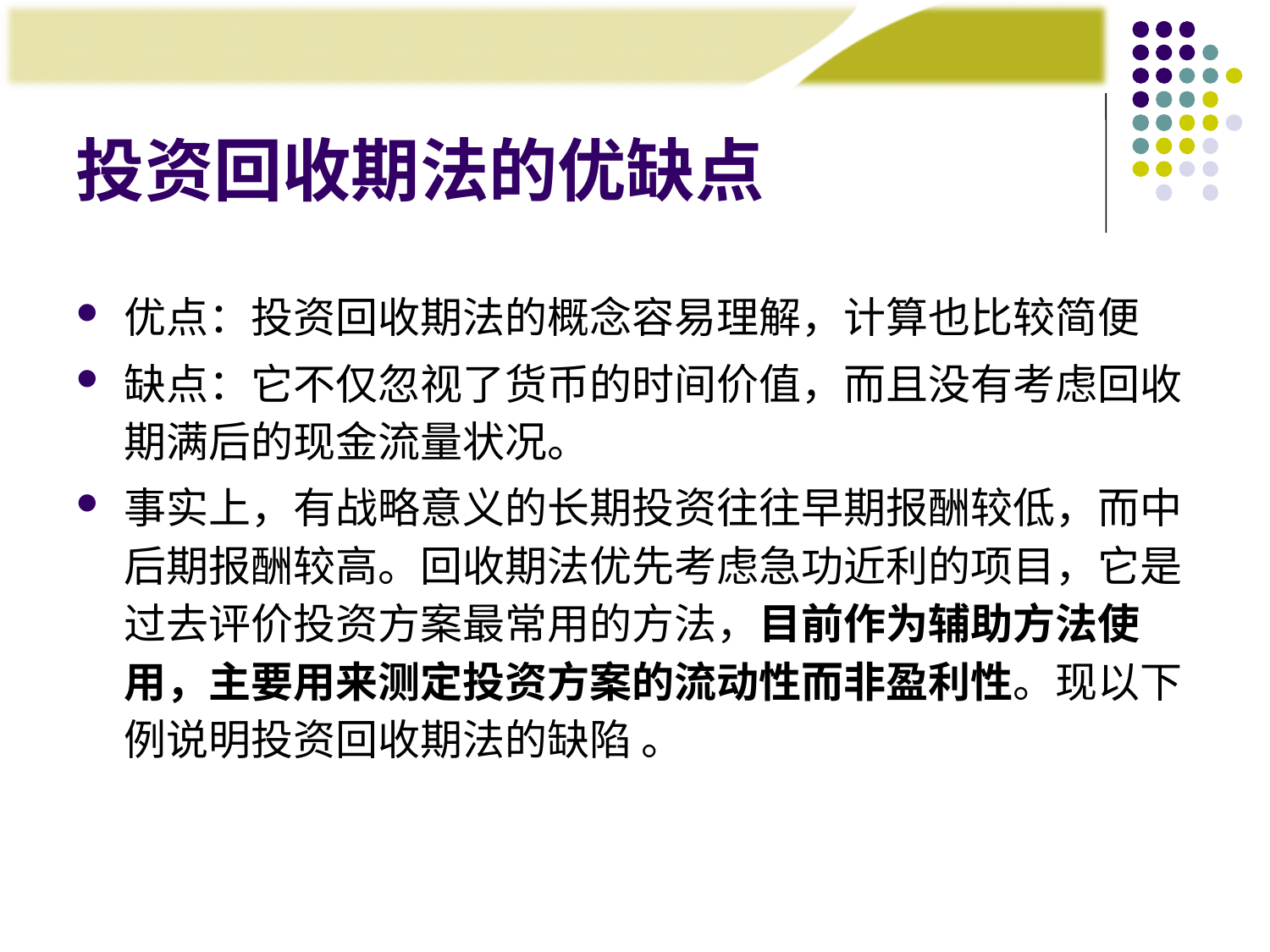

投资回收期法的优缺点
优点：投资回收期法的概念容易理解，计算也比较简便
缺点：它不仅忽视了货币的时间价值，而且没有考虑回收期满后的现金流量状况。
事实上，有战略意义的长期投资往往早期报酬较低，而中后期报酬较高。回收期法优先考虑急功近利的项目，它是过去评价投资方案最常用的方法，目前作为辅助方法使用，主要用来测定投资方案的流动性而非盈利性。现以下例说明投资回收期法的缺陷 。